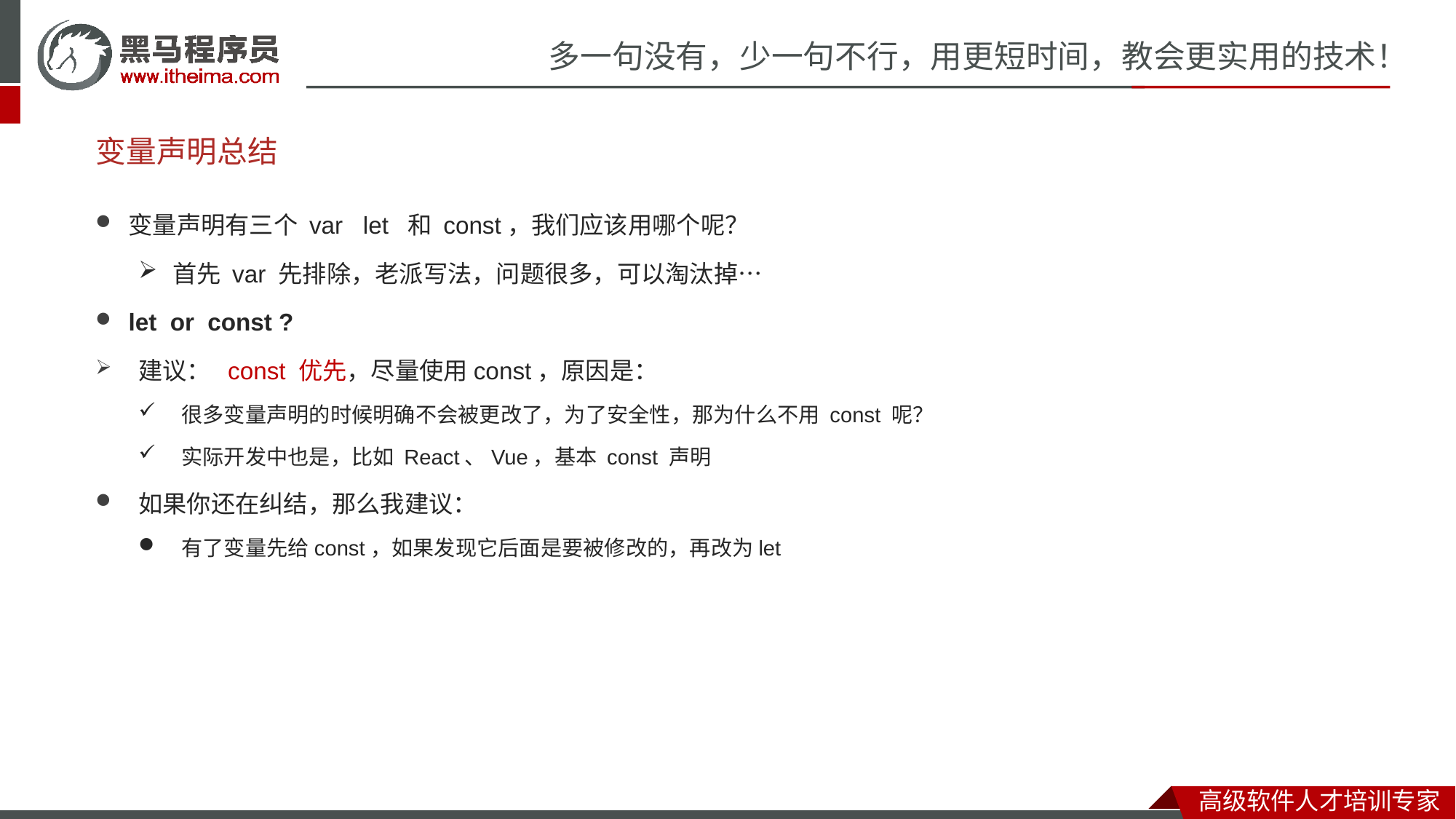

# 变量声明总结
变量声明有三个 var   let  和 const，我们应该用哪个呢？
首先 var 先排除，老派写法，问题很多，可以淘汰掉…
let  or  const ?
建议：  const 优先，尽量使用const，原因是：
很多变量声明的时候明确不会被更改了，为了安全性，那为什么不用 const 呢？
实际开发中也是，比如 React、Vue，基本 const 声明
如果你还在纠结，那么我建议：
有了变量先给const，如果发现它后面是要被修改的，再改为let